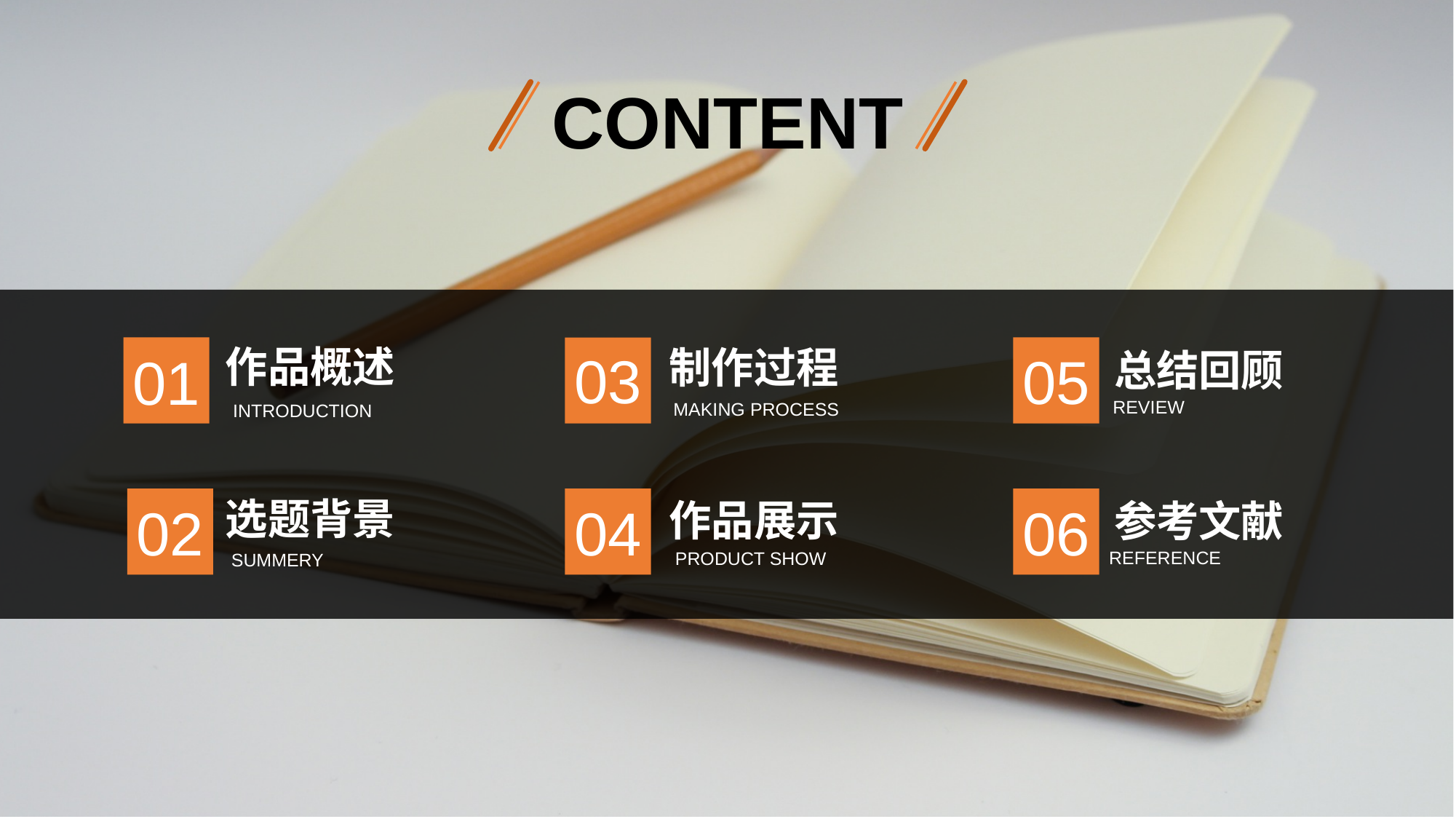

CONTENT

作品概述
 INTRODUCTION
制作过程
 MAKING PROCESS
03

01

05
总结回顾
REVIEW
选题背景
 SUMMERY
作品展示
 PRODUCT SHOW

04

02

06
参考文献
REFERENCE